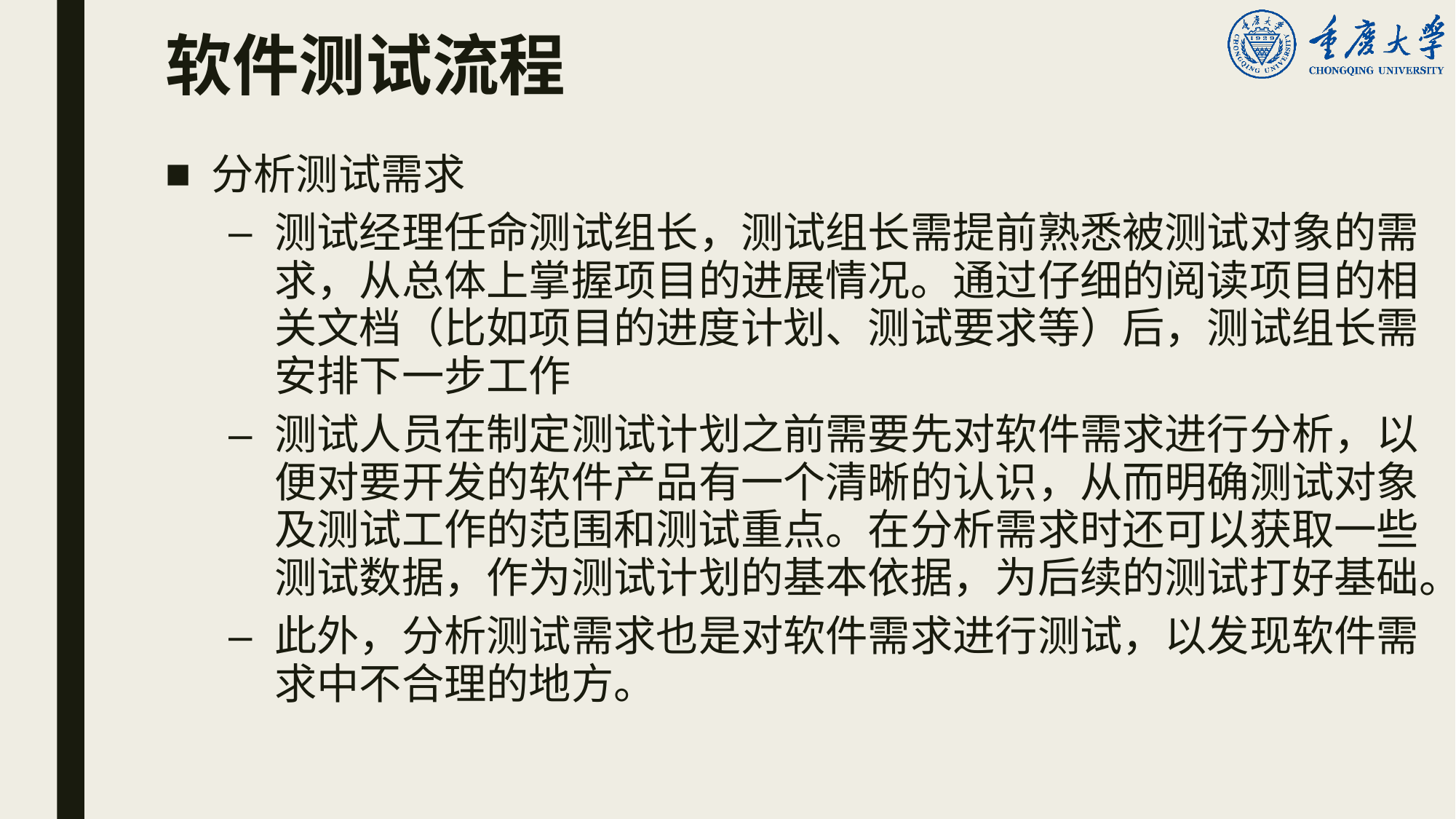

# 软件测试流程
分析测试需求
测试经理任命测试组长，测试组长需提前熟悉被测试对象的需求，从总体上掌握项目的进展情况。通过仔细的阅读项目的相关文档（比如项目的进度计划、测试要求等）后，测试组长需安排下一步工作
测试人员在制定测试计划之前需要先对软件需求进行分析，以便对要开发的软件产品有一个清晰的认识，从而明确测试对象及测试工作的范围和测试重点。在分析需求时还可以获取一些测试数据，作为测试计划的基本依据，为后续的测试打好基础。
此外，分析测试需求也是对软件需求进行测试，以发现软件需求中不合理的地方。